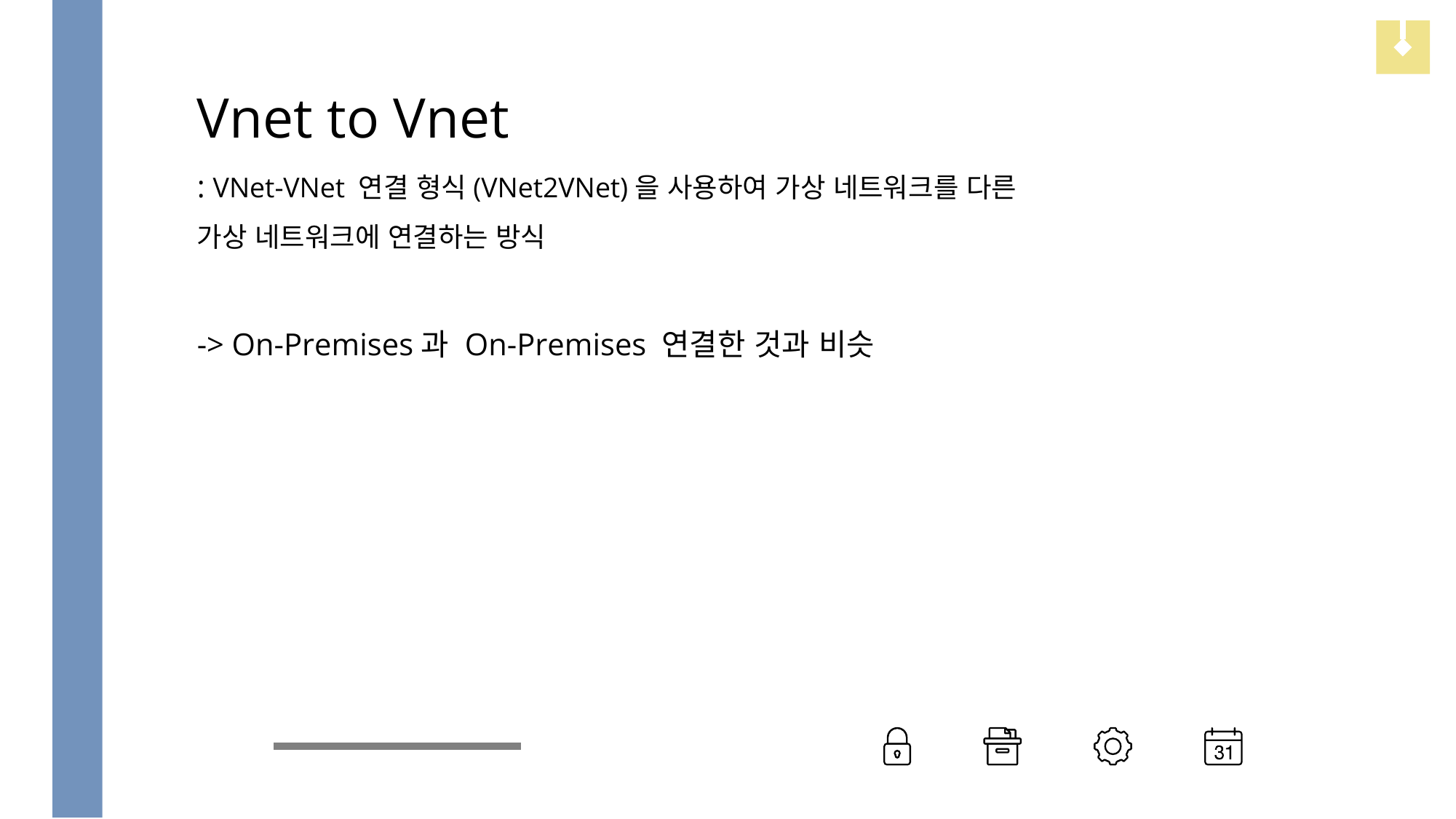

Vnet to Vnet
: VNet-VNet 연결 형식(VNet2VNet)을 사용하여 가상 네트워크를 다른 가상 네트워크에 연결하는 방식

-> On-Premises과 On-Premises 연결한 것과 비슷